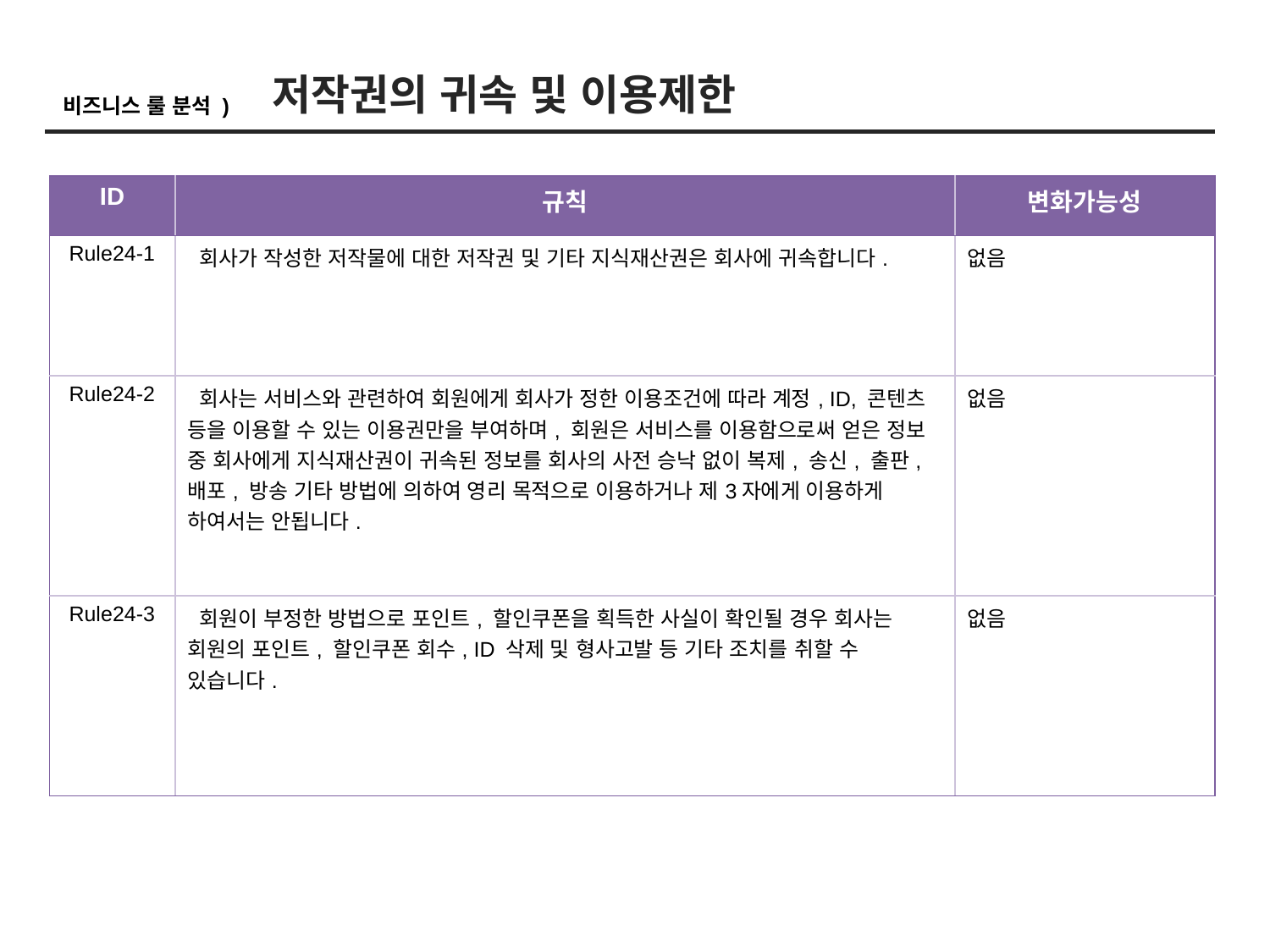

저작권의 귀속 및 이용제한
비즈니스 룰 분석 )
| ID | 규칙 | 변화가능성 |
| --- | --- | --- |
| Rule24-1 | 회사가 작성한 저작물에 대한 저작권 및 기타 지식재산권은 회사에 귀속합니다. | 없음 |
| Rule24-2 | 회사는 서비스와 관련하여 회원에게 회사가 정한 이용조건에 따라 계정, ID, 콘텐츠 등을 이용할 수 있는 이용권만을 부여하며, 회원은 서비스를 이용함으로써 얻은 정보 중 회사에게 지식재산권이 귀속된 정보를 회사의 사전 승낙 없이 복제, 송신, 출판, 배포, 방송 기타 방법에 의하여 영리 목적으로 이용하거나 제3자에게 이용하게 하여서는 안됩니다. | 없음 |
| Rule24-3 | 회원이 부정한 방법으로 포인트, 할인쿠폰을 획득한 사실이 확인될 경우 회사는 회원의 포인트, 할인쿠폰 회수, ID 삭제 및 형사고발 등 기타 조치를 취할 수 있습니다. | 없음 |